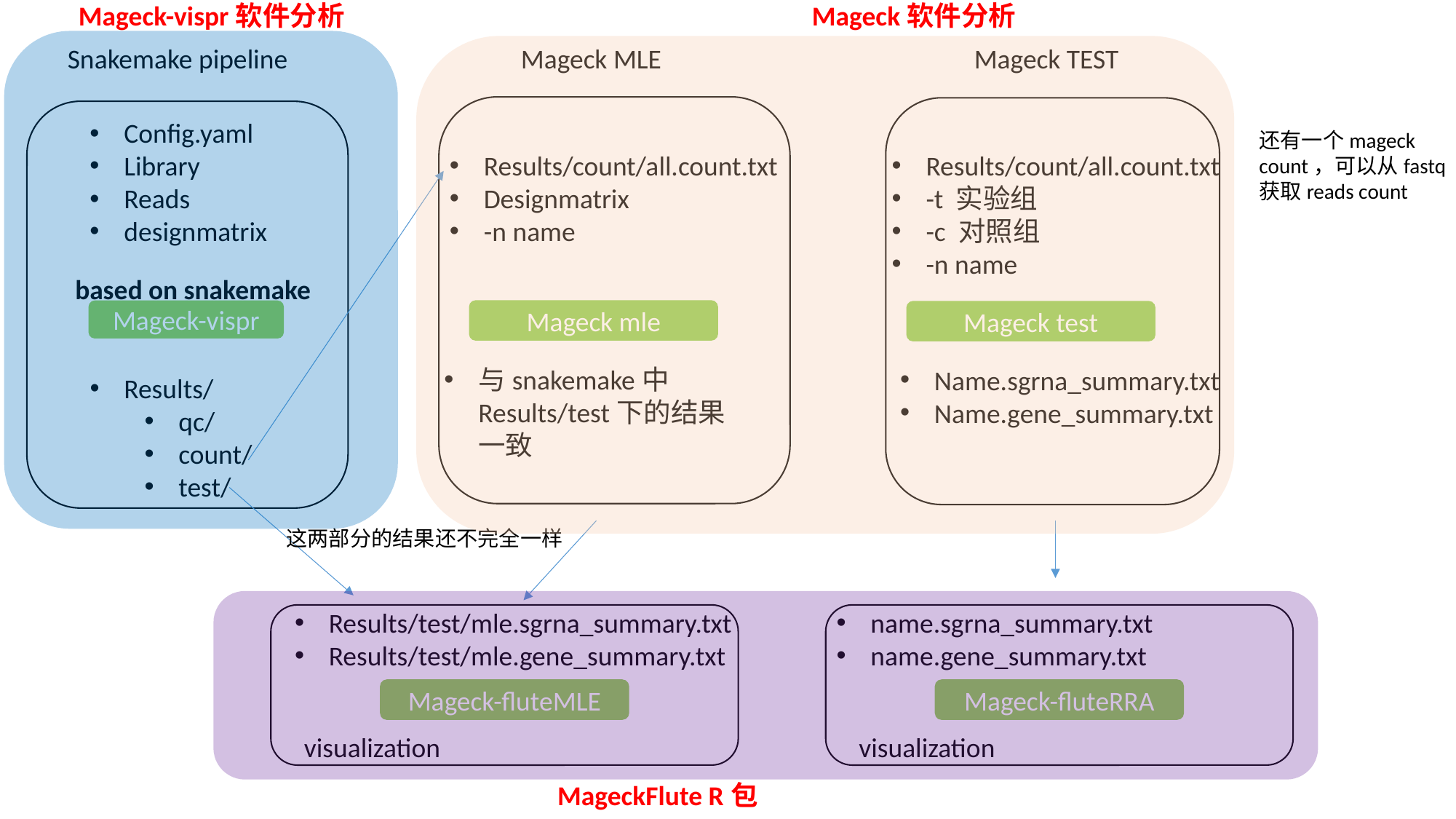

Mageck-vispr软件分析
Mageck软件分析

Mageck MLE
Mageck TEST
Snakemake pipeline

Config.yaml
Library
Reads
designmatrix
还有一个mageck count，可以从fastq获取reads count
Results/count/all.count.txt
Designmatrix
-n name
Results/count/all.count.txt
-t 实验组
-c 对照组
-n name
based on snakemake
Mageck mle
Mageck-vispr
Mageck test
与snakemake中Results/test下的结果一致
Name.sgrna_summary.txt
Name.gene_summary.txt
Results/
qc/
count/
test/
这两部分的结果还不完全一样

Results/test/mle.sgrna_summary.txt
Results/test/mle.gene_summary.txt
name.sgrna_summary.txt
name.gene_summary.txt

Mageck-fluteMLE
Mageck-fluteRRA
visualization
visualization
MageckFlute R包